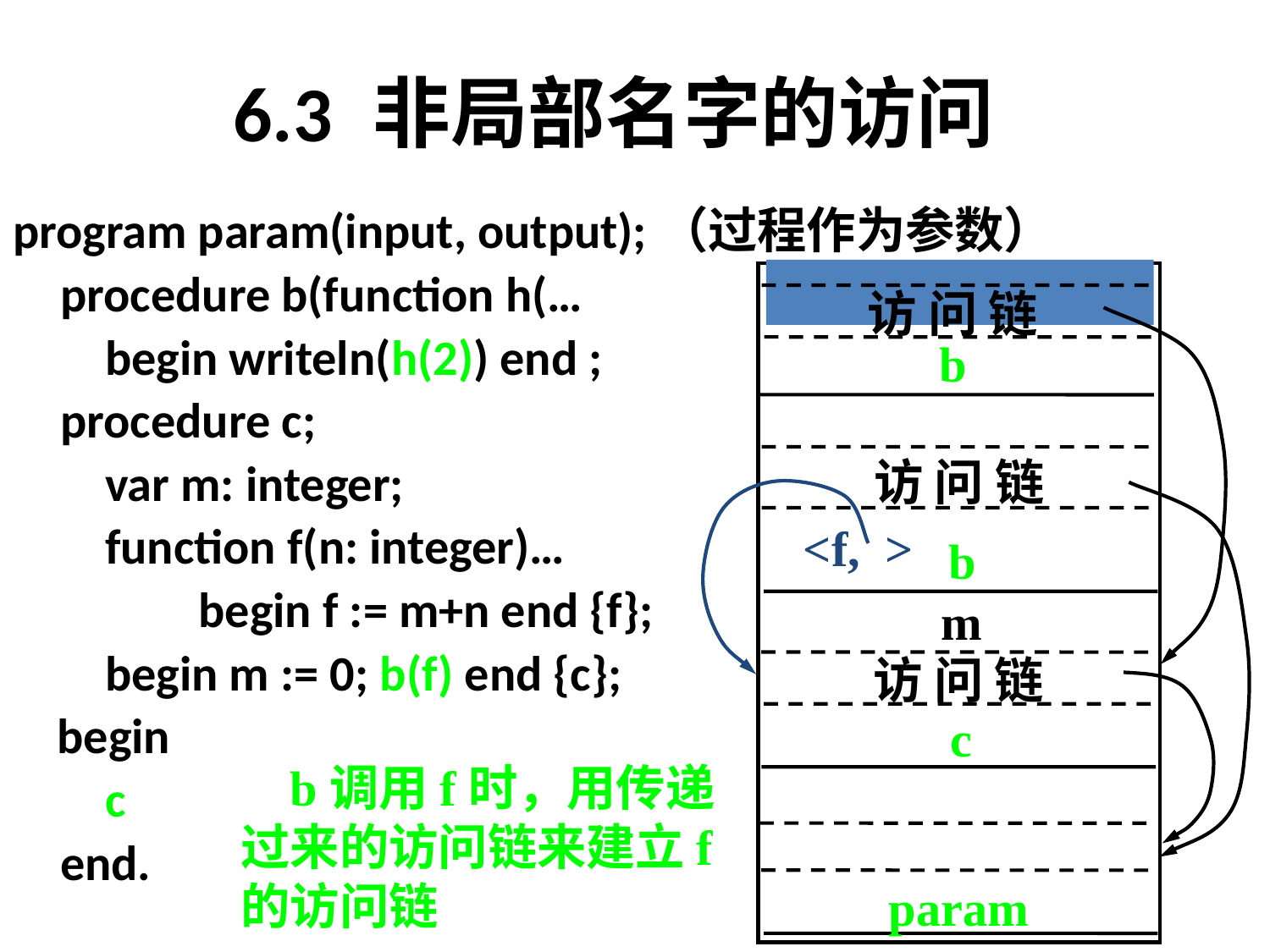

6.3 非局部名字的访问
program param(input, output);（过程作为参数）
	procedure b(function h(…
	    begin writeln(h(2)) end ;
	procedure c;
	    var m: integer;
	    function f(n: integer)…
		 begin f := m+n end {f};
	    begin m := 0; b(f) end {c};
    begin
	    c
	end.

访 问 链

b

访 问 链

 <f,  >
b
m

访 问 链

c

param

    b调用f时，用传递过来的访问链来建立f的访问链